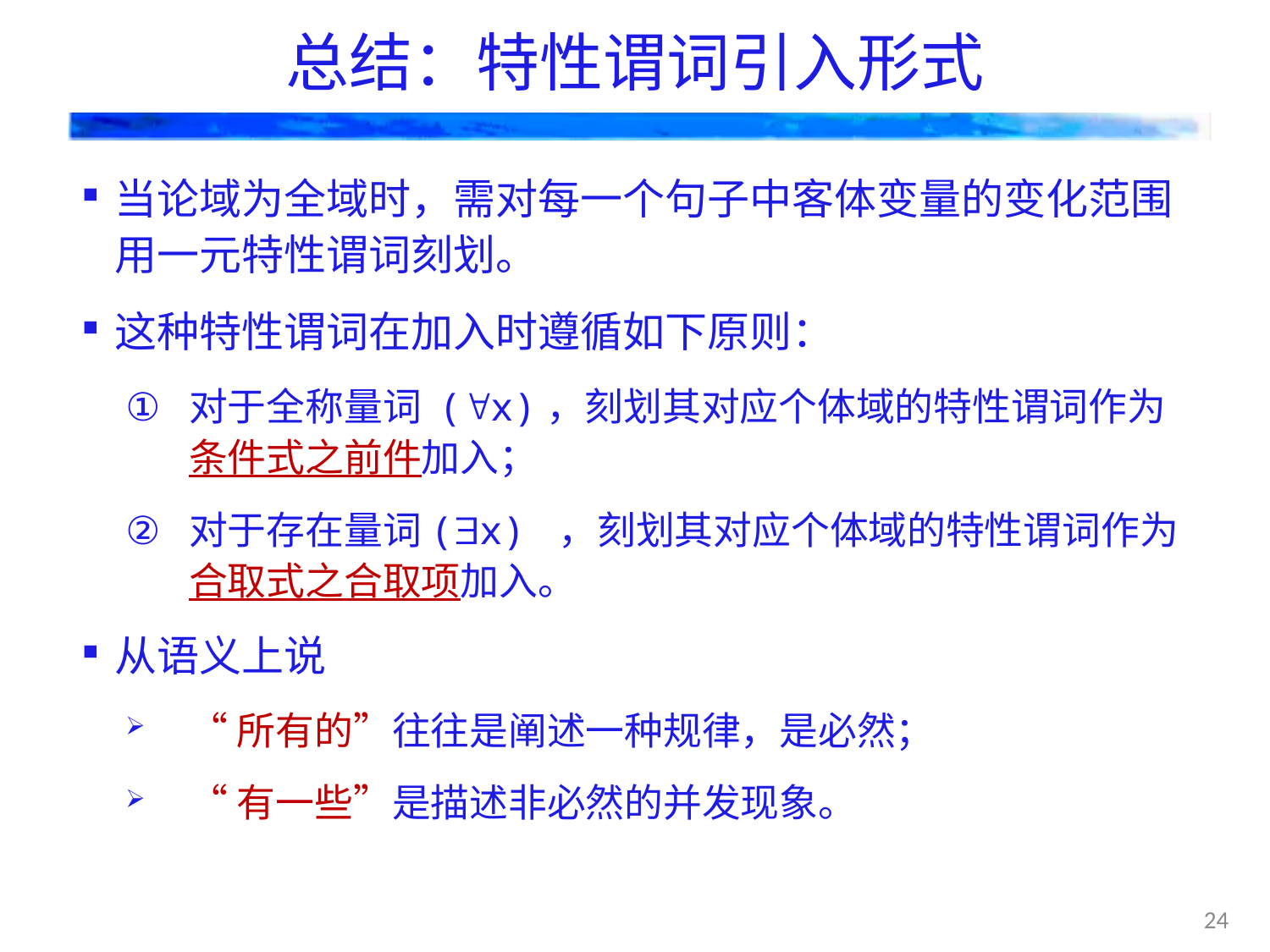

# 总结：特性谓词引入形式
当论域为全域时，需对每一个句子中客体变量的变化范围用一元特性谓词刻划。
这种特性谓词在加入时遵循如下原则：
对于全称量词 (∀x)，刻划其对应个体域的特性谓词作为条件式之前件加入；
对于存在量词(∃x) ，刻划其对应个体域的特性谓词作为合取式之合取项加入。
从语义上说
“所有的”往往是阐述一种规律，是必然；
“有一些”是描述非必然的并发现象。
24